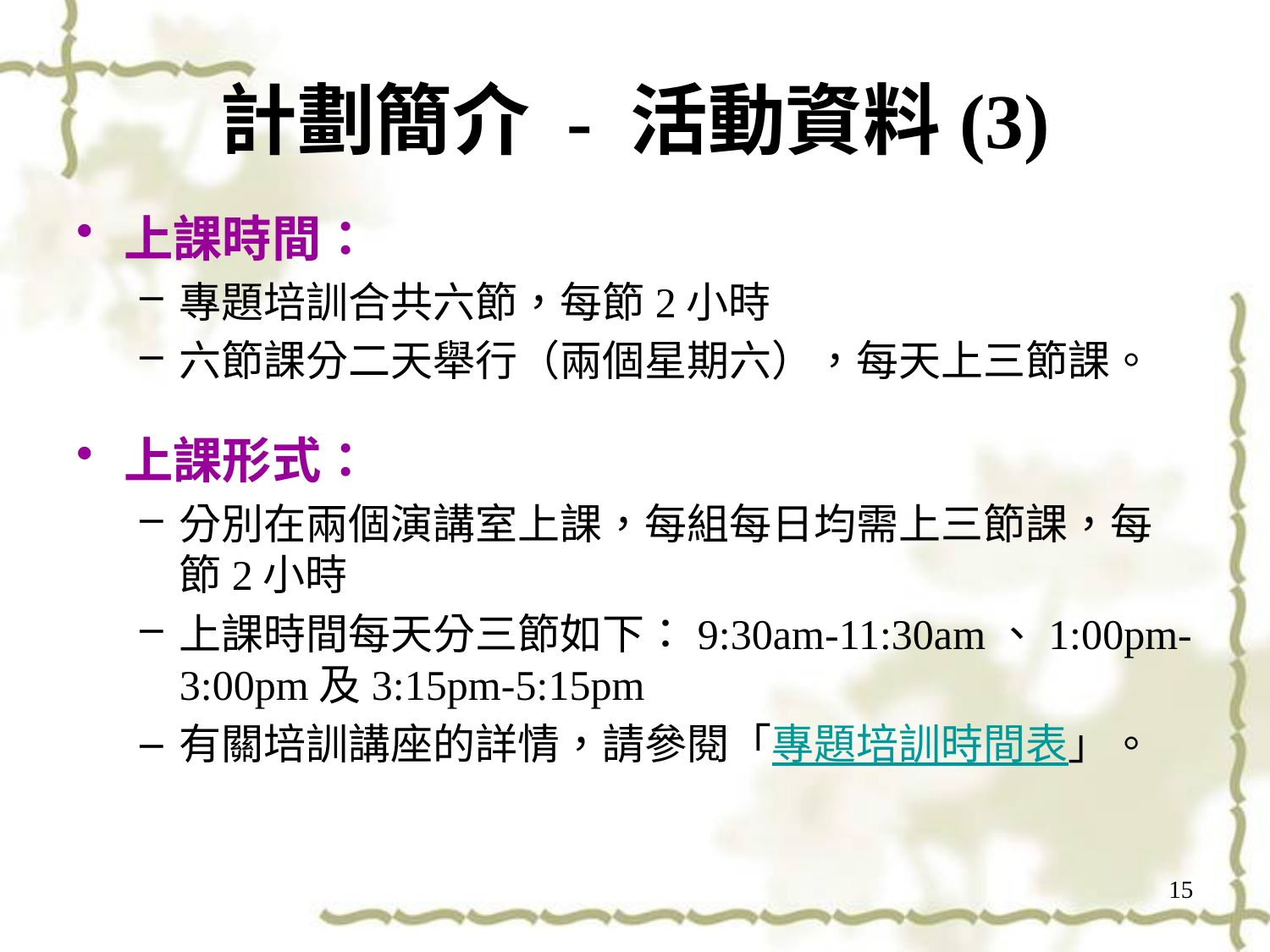

# 計劃簡介 - 活動資料(3)
上課時間：
專題培訓合共六節，每節2小時
六節課分二天舉行（兩個星期六），每天上三節課。

上課形式：
分別在兩個演講室上課，每組每日均需上三節課，每節2小時
上課時間每天分三節如下：9:30am-11:30am、1:00pm-3:00pm及3:15pm-5:15pm
有關培訓講座的詳情，請參閱「專題培訓時間表」。
15